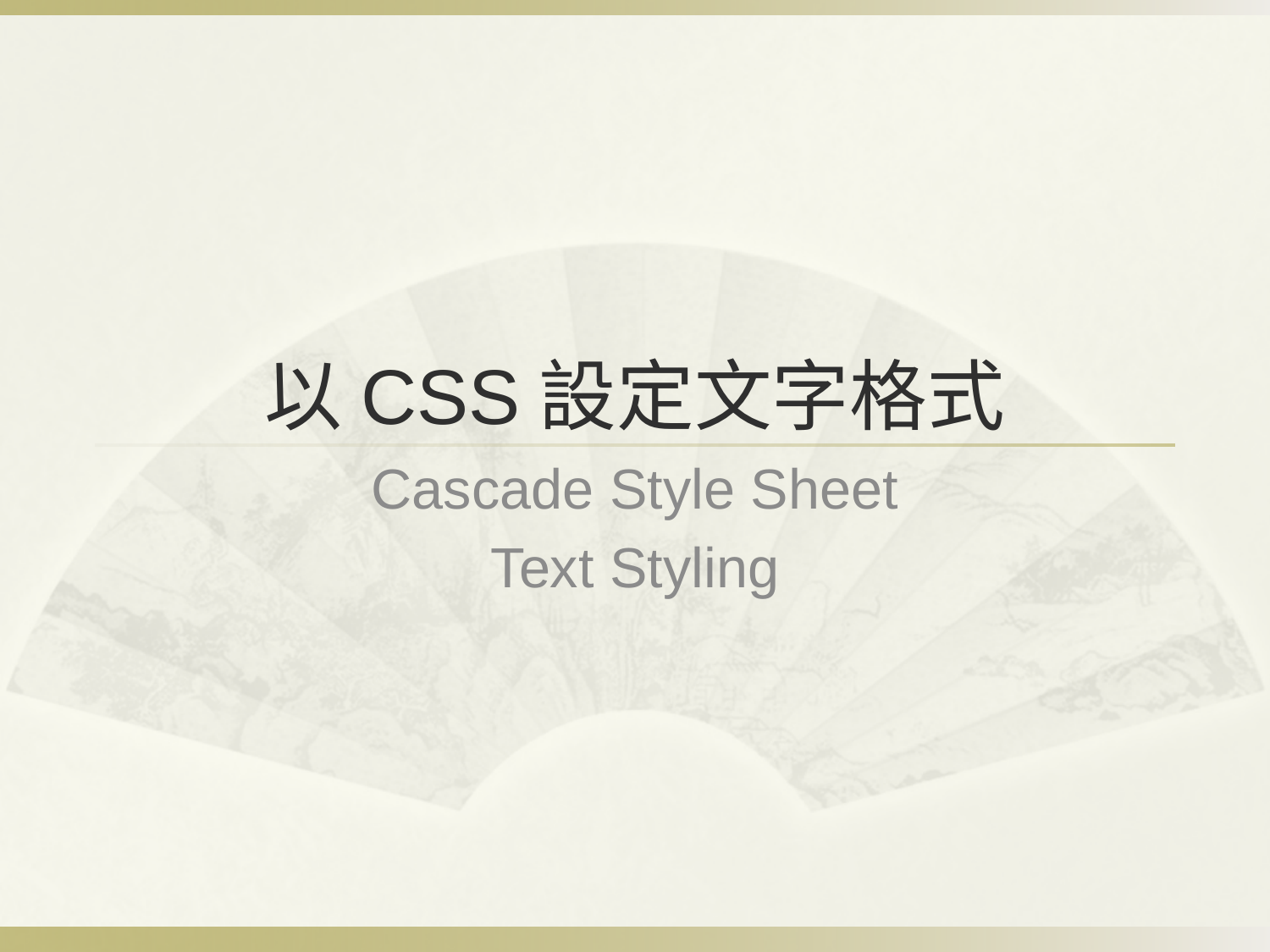

# 以CSS設定文字格式
Cascade Style Sheet
Text Styling